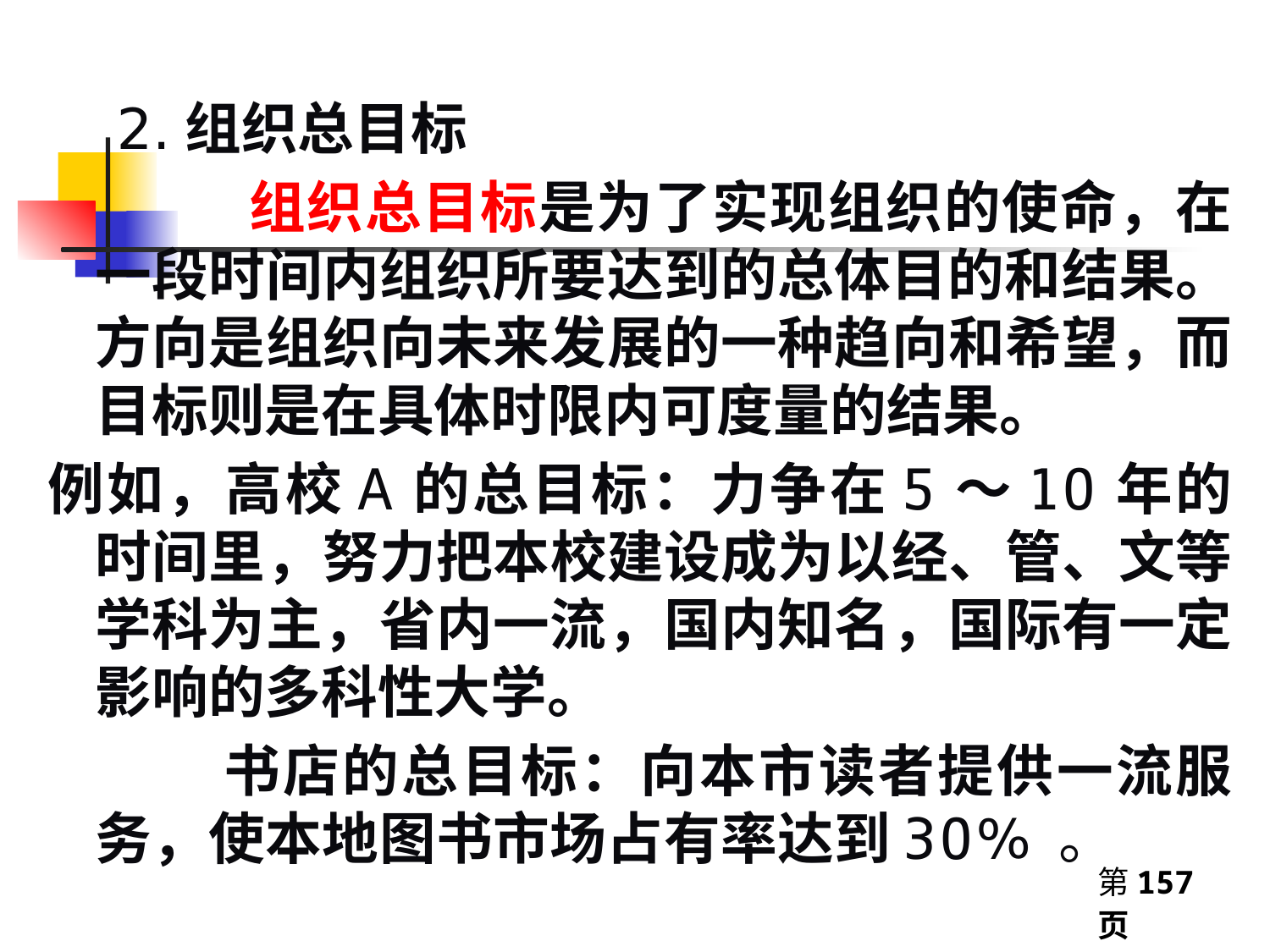

2.组织总目标
             组织总目标是为了实现组织的使命，在一段时间内组织所要达到的总体目的和结果。方向是组织向未来发展的一种趋向和希望，而目标则是在具体时限内可度量的结果。
例如，高校A的总目标：力争在5～10年的时间里，努力把本校建设成为以经、管、文等学科为主，省内一流，国内知名，国际有一定影响的多科性大学。
          书店的总目标：向本市读者提供一流服务，使本地图书市场占有率达到30%。